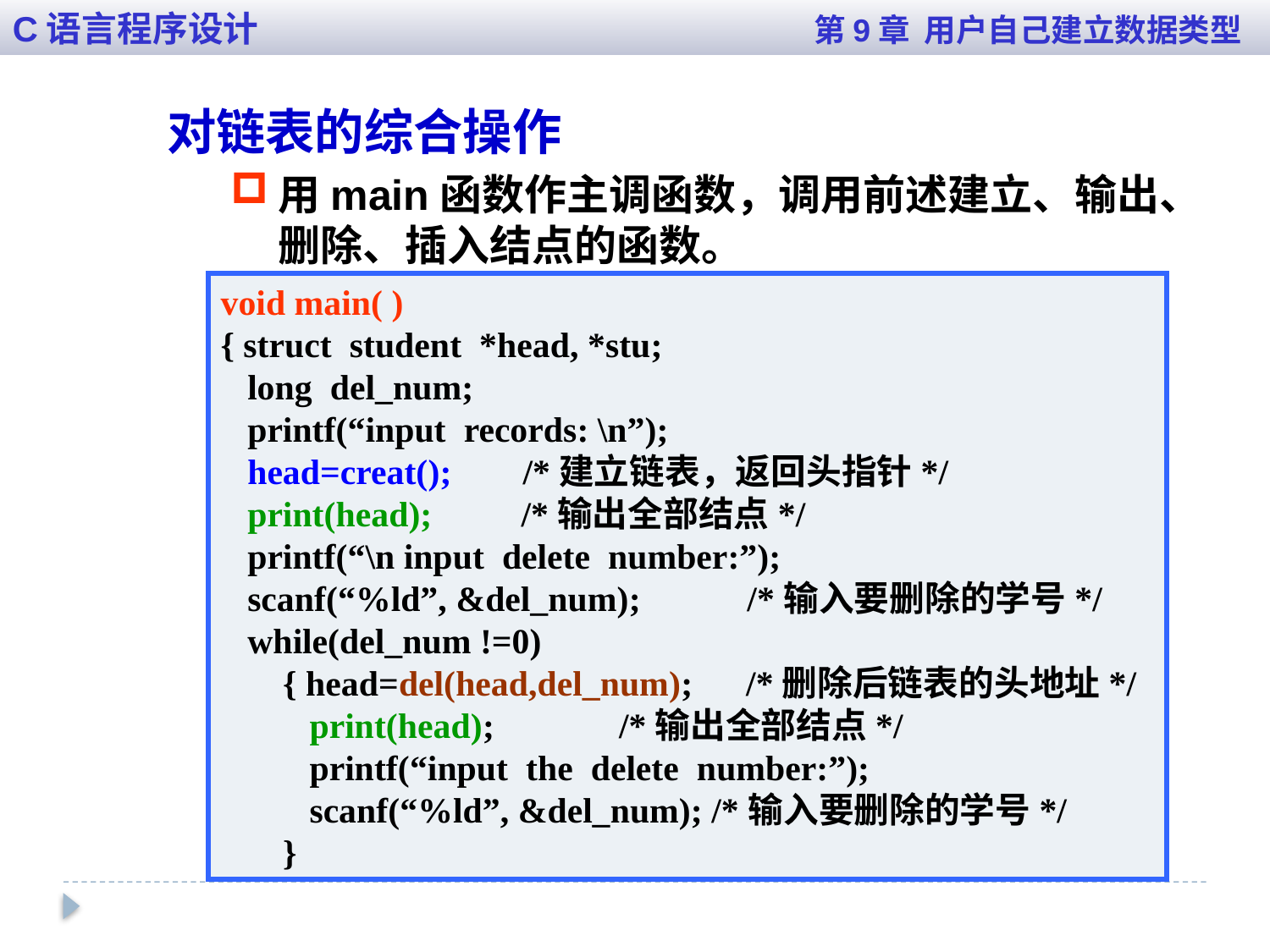

C语言程序设计                                                                     第9章  用户自己建立数据类型
对链表的综合操作
用main函数作主调函数，调用前述建立、输出、删除、插入结点的函数。
void main( )
{ struct  student  *head, *stu;
   long  del_num;
   printf(“input  records: \n”);
   head=creat();        /*建立链表，返回头指针*/
   print(head);          /*输出全部结点*/
   printf(“\n input  delete  number:”);
   scanf(“%ld”, &del_num);            /*输入要删除的学号*/
   while(del_num !=0)
       { head=del(head,del_num);      /*删除后链表的头地址*/
          print(head);              /*输出全部结点*/
          printf(“input  the  delete  number:”);
          scanf(“%ld”, &del_num); /*输入要删除的学号*/
       }